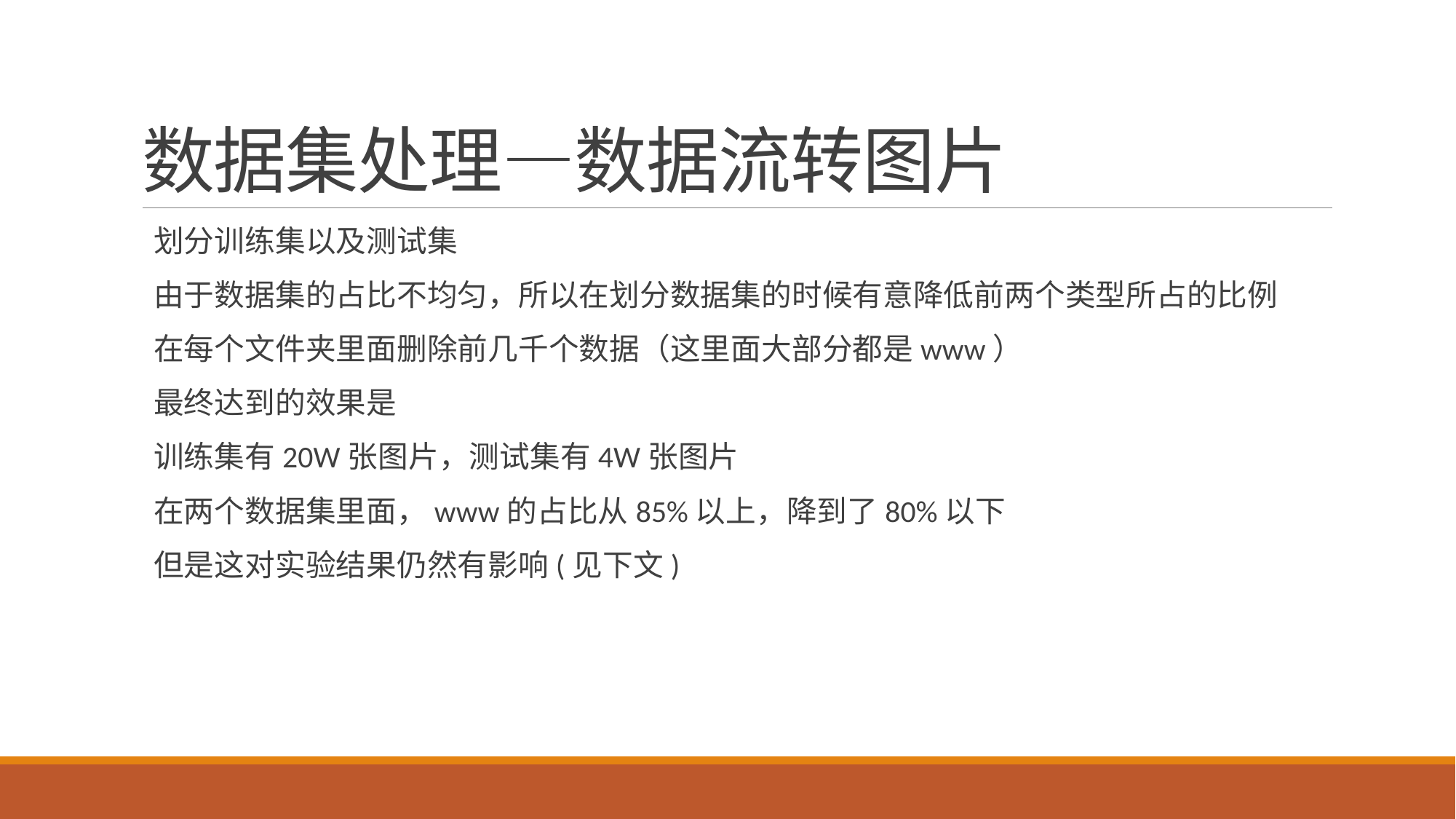

# 数据集处理—数据流转图片
划分训练集以及测试集
由于数据集的占比不均匀，所以在划分数据集的时候有意降低前两个类型所占的比例
在每个文件夹里面删除前几千个数据（这里面大部分都是www）
最终达到的效果是
训练集有20W张图片，测试集有4W张图片
在两个数据集里面，www的占比从85%以上，降到了80%以下
但是这对实验结果仍然有影响(见下文)